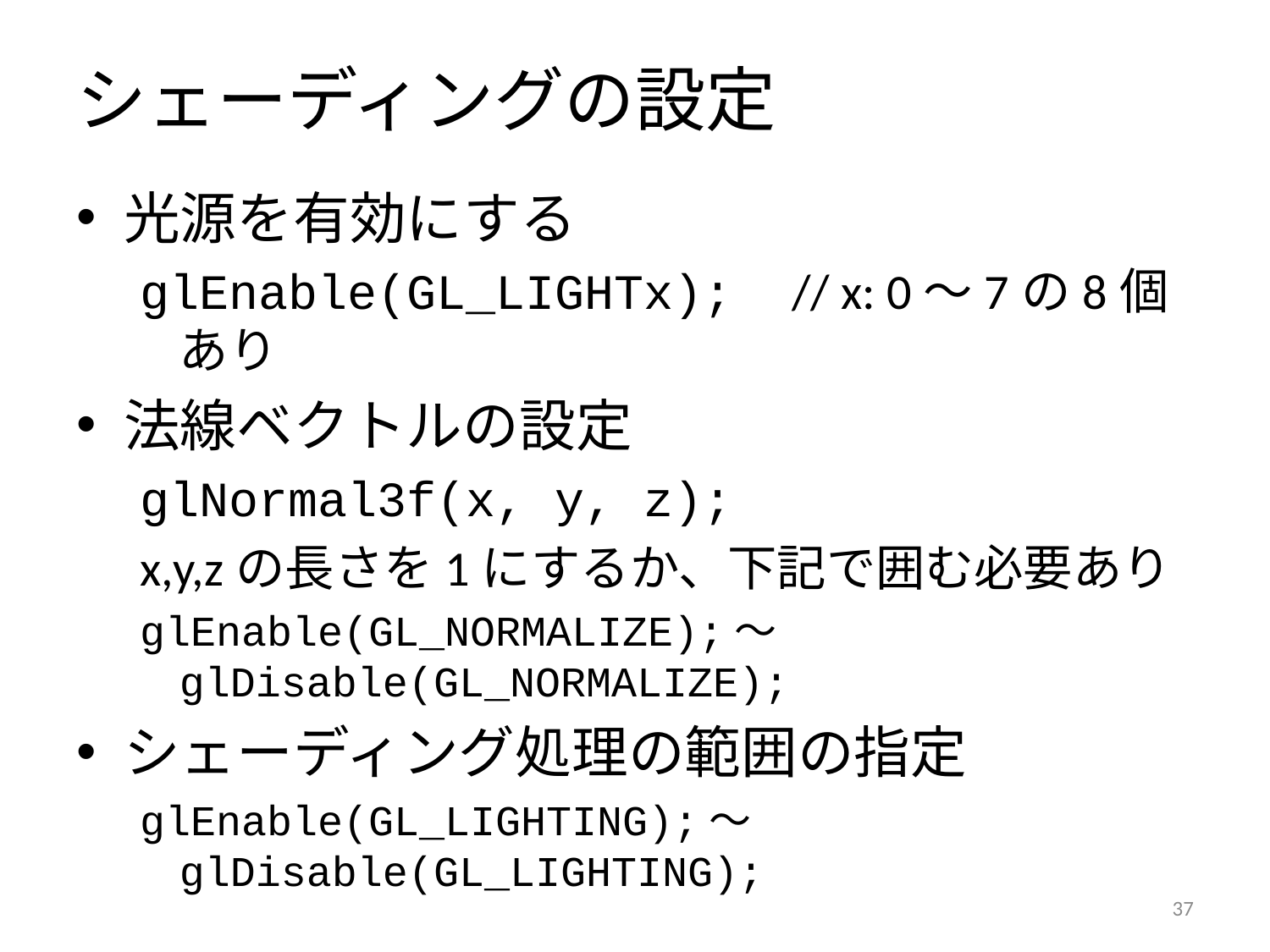

# シェーディングの設定
光源を有効にする
glEnable(GL_LIGHTx);  // x: 0～7の8個あり
法線ベクトルの設定
glNormal3f(x, y, z);
x,y,zの長さを1にするか、下記で囲む必要あり
glEnable(GL_NORMALIZE);～glDisable(GL_NORMALIZE);
シェーディング処理の範囲の指定
glEnable(GL_LIGHTING);～glDisable(GL_LIGHTING);

37